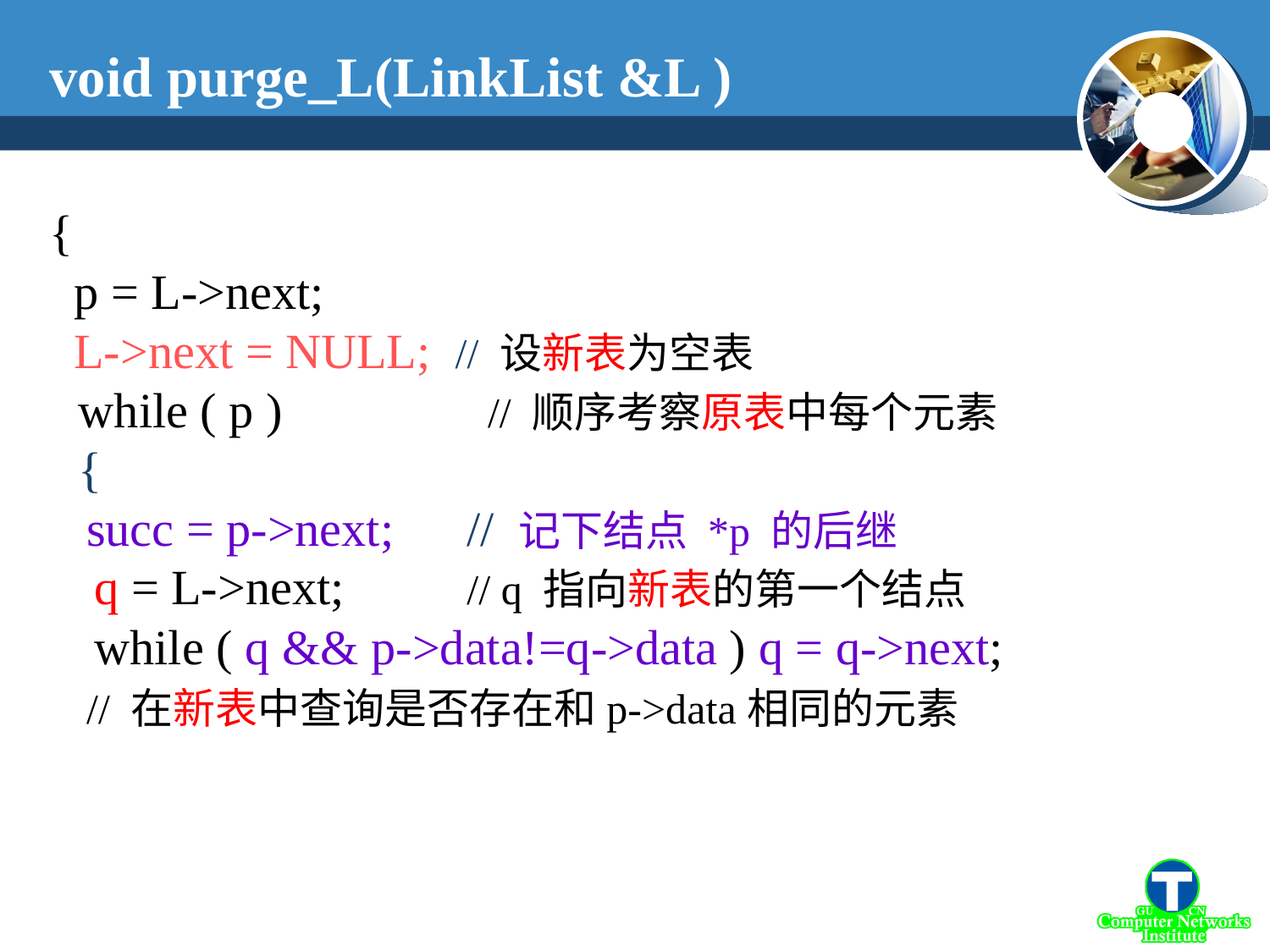

void purge_L(LinkList &L )
{
  p = L->next;
  L->next = NULL;  // 设新表为空表
  while ( p )　　　   // 顺序考察原表中每个元素
  {
   succ = p->next;　// 记下结点 *p 的后继
   q = L->next;　　// q 指向新表的第一个结点
   while ( q && p->data!=q->data ) q = q->next;
   // 在新表中查询是否存在和p->data相同的元素